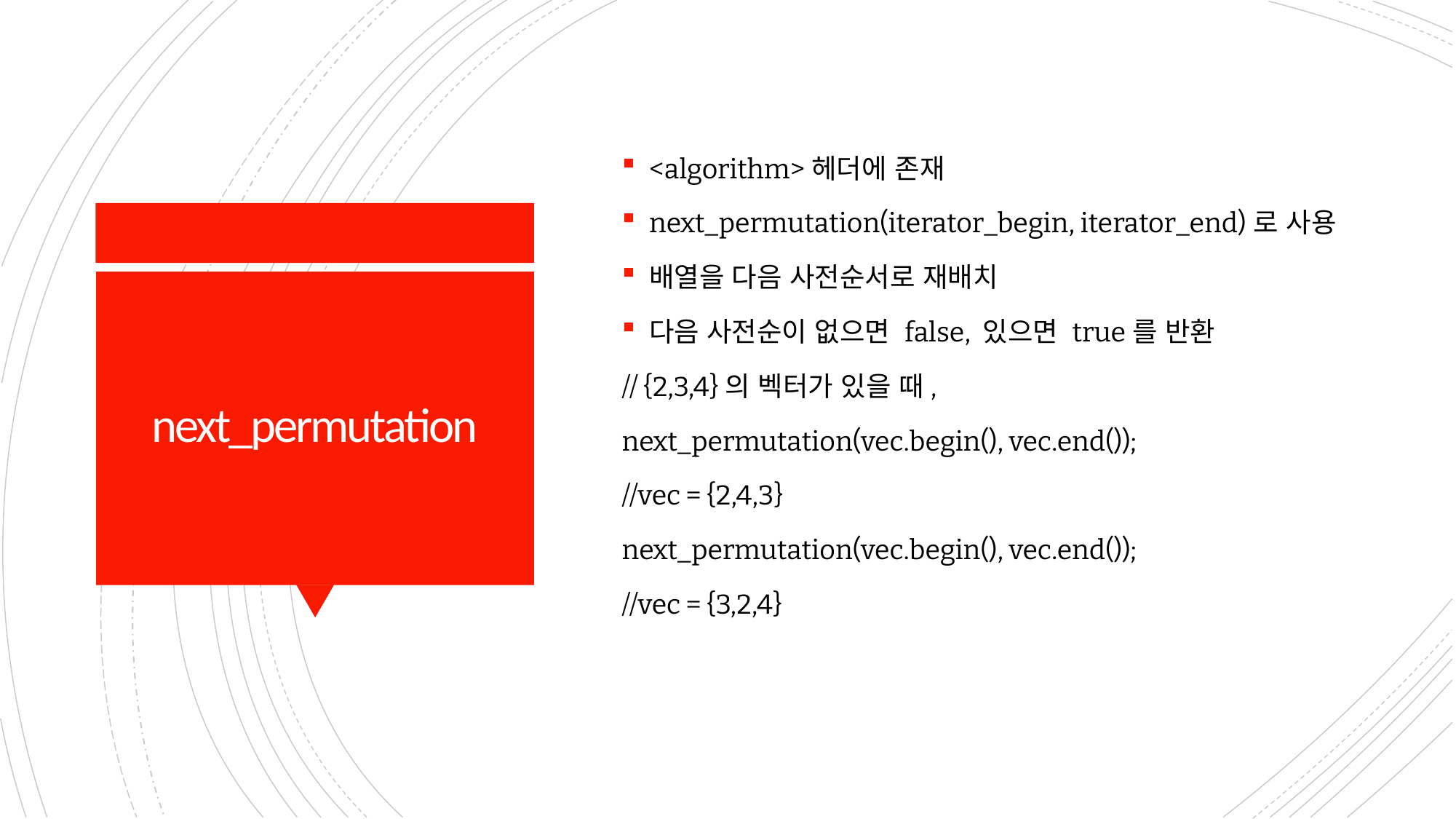

<algorithm>헤더에 존재
next_permutation(iterator_begin, iterator_end)로 사용
배열을 다음 사전순서로 재배치
다음 사전순이 없으면 false, 있으면 true를 반환
// {2,3,4}의 벡터가 있을 때,
next_permutation(vec.begin(), vec.end());
//vec = {2,4,3}
next_permutation(vec.begin(), vec.end());
//vec = {3,2,4}

# next_permutation